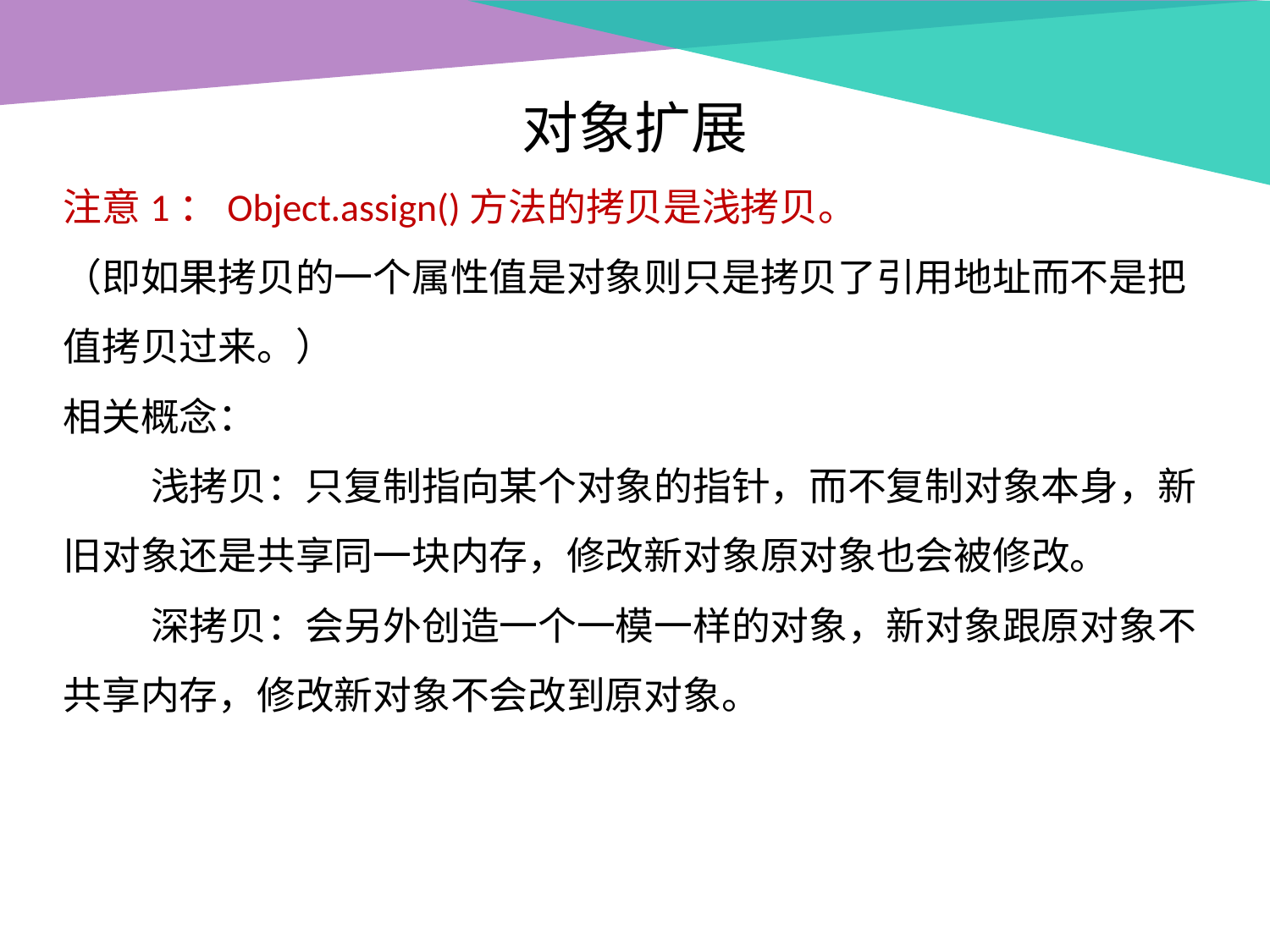

对象扩展
注意1：Object.assign()方法的拷贝是浅拷贝。
（即如果拷贝的一个属性值是对象则只是拷贝了引用地址而不是把值拷贝过来。）
相关概念：
         浅拷贝：只复制指向某个对象的指针，而不复制对象本身，新旧对象还是共享同一块内存，修改新对象原对象也会被修改。
         深拷贝：会另外创造一个一模一样的对象，新对象跟原对象不共享内存，修改新对象不会改到原对象。